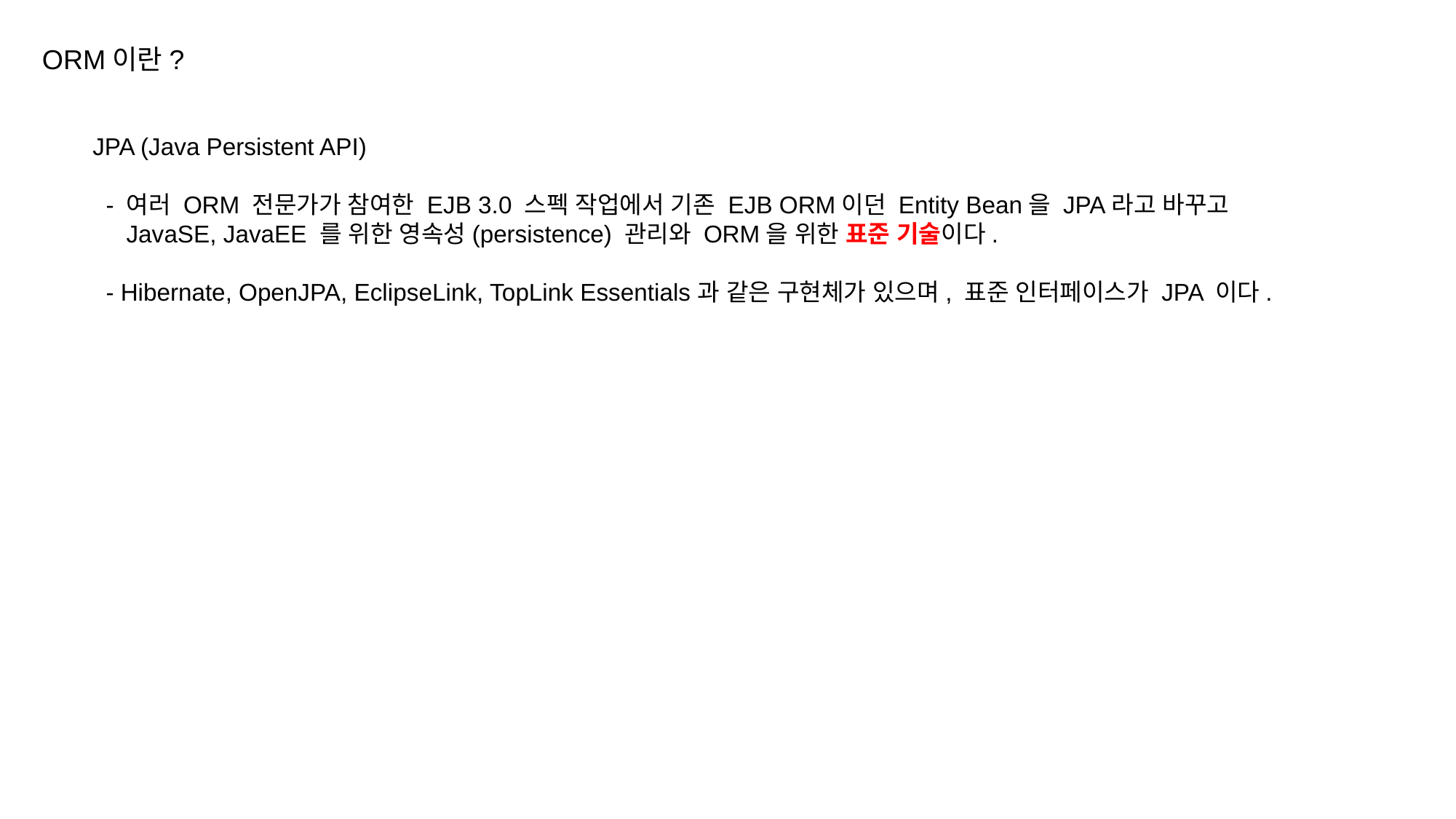

ORM이란?
JPA (Java Persistent API)

  - 여러 ORM 전문가가 참여한 EJB 3.0 스펙 작업에서 기존 EJB ORM이던 Entity Bean을 JPA라고 바꾸고
     JavaSE, JavaEE 를 위한 영속성(persistence) 관리와 ORM을 위한 표준 기술이다.

  - Hibernate, OpenJPA, EclipseLink, TopLink Essentials과 같은 구현체가 있으며, 표준 인터페이스가 JPA 이다.